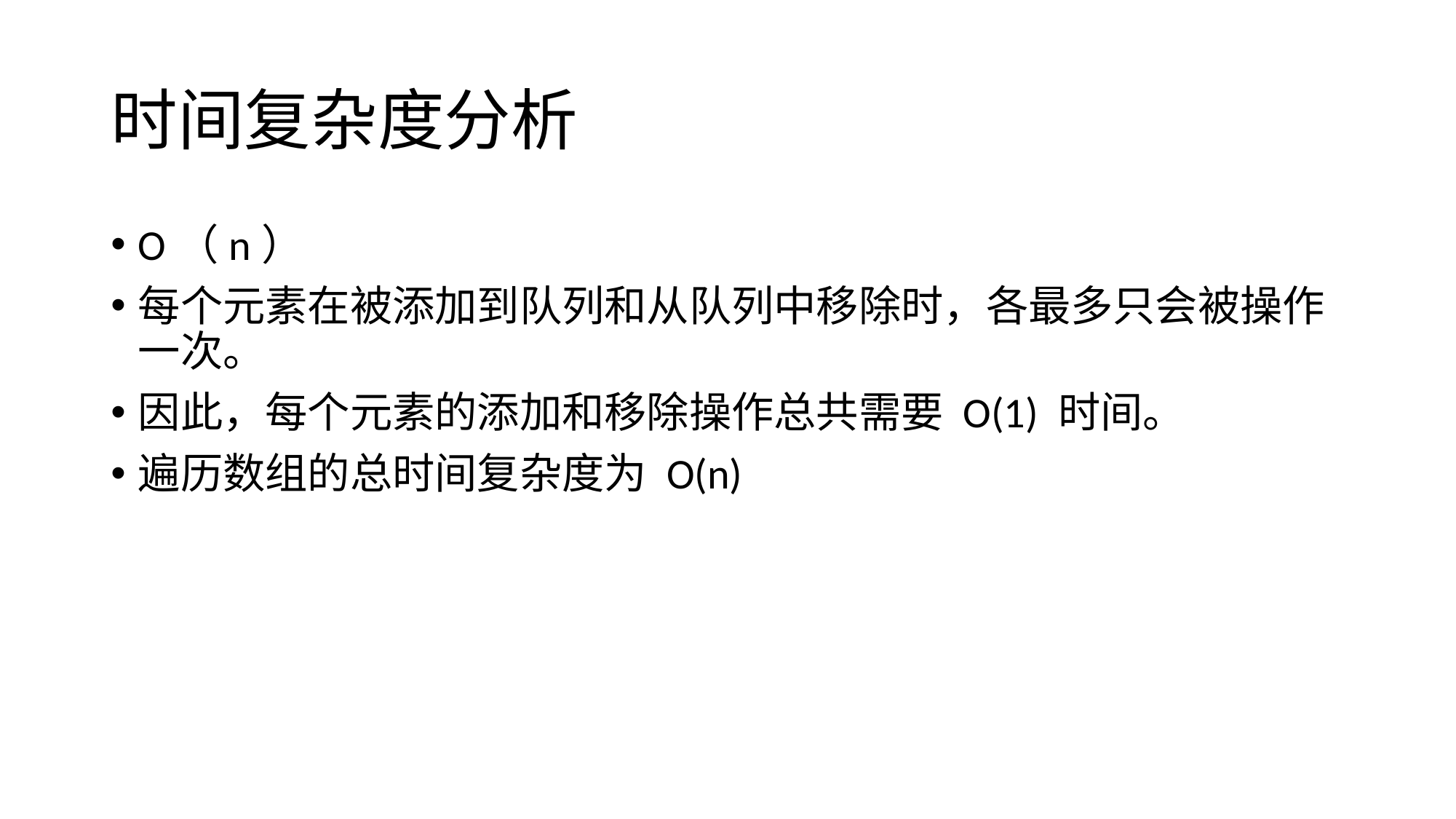

# 时间复杂度分析
O（n）
每个元素在被添加到队列和从队列中移除时，各最多只会被操作一次。
因此，每个元素的添加和移除操作总共需要 O(1) 时间。
遍历数组的总时间复杂度为 O(n)